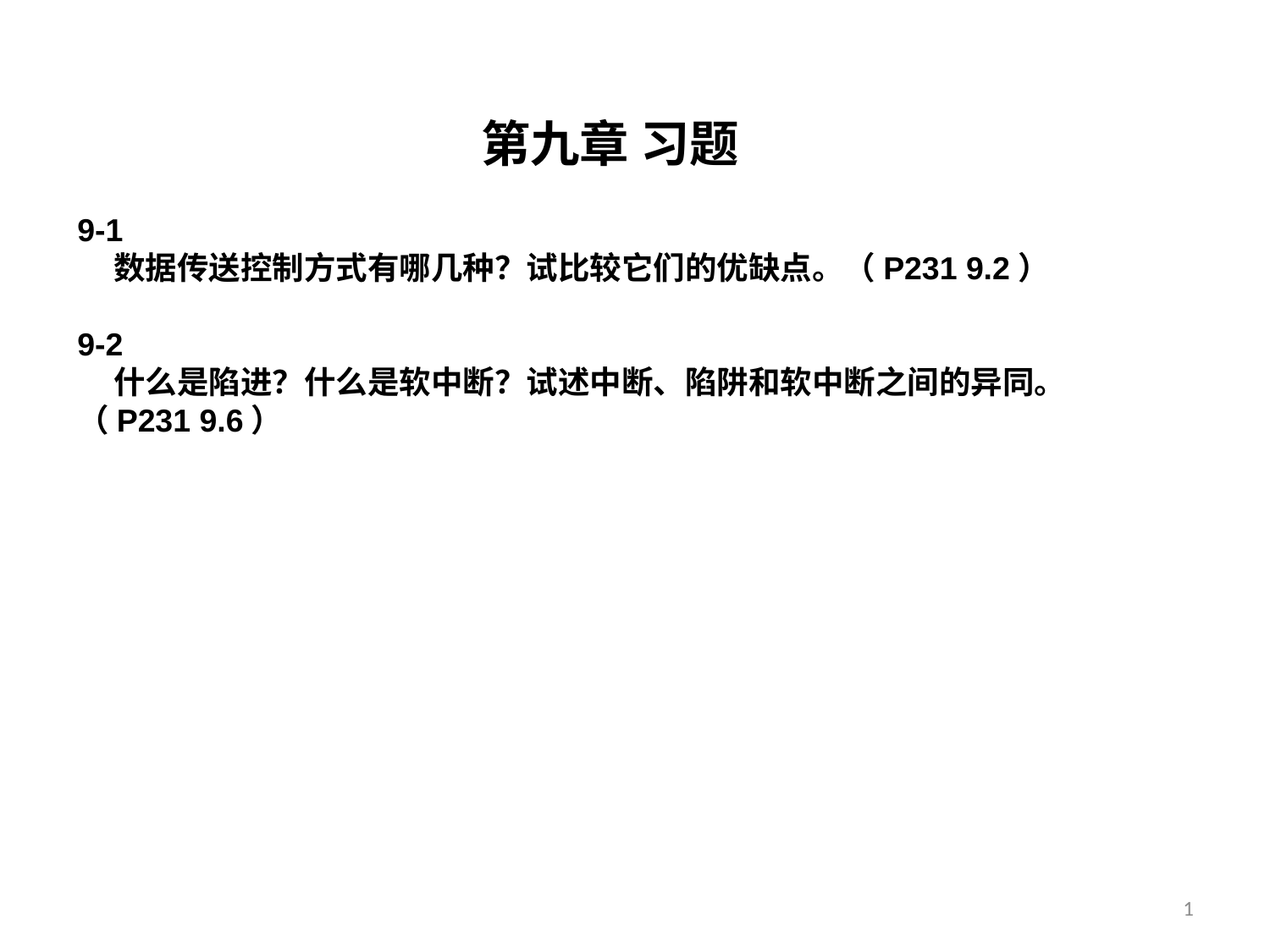

第九章 习题

9-1
    数据传送控制方式有哪几种？试比较它们的优缺点。（P231 9.2）

9-2
    什么是陷进？什么是软中断？试述中断、陷阱和软中断之间的异同。（P231 9.6）

1